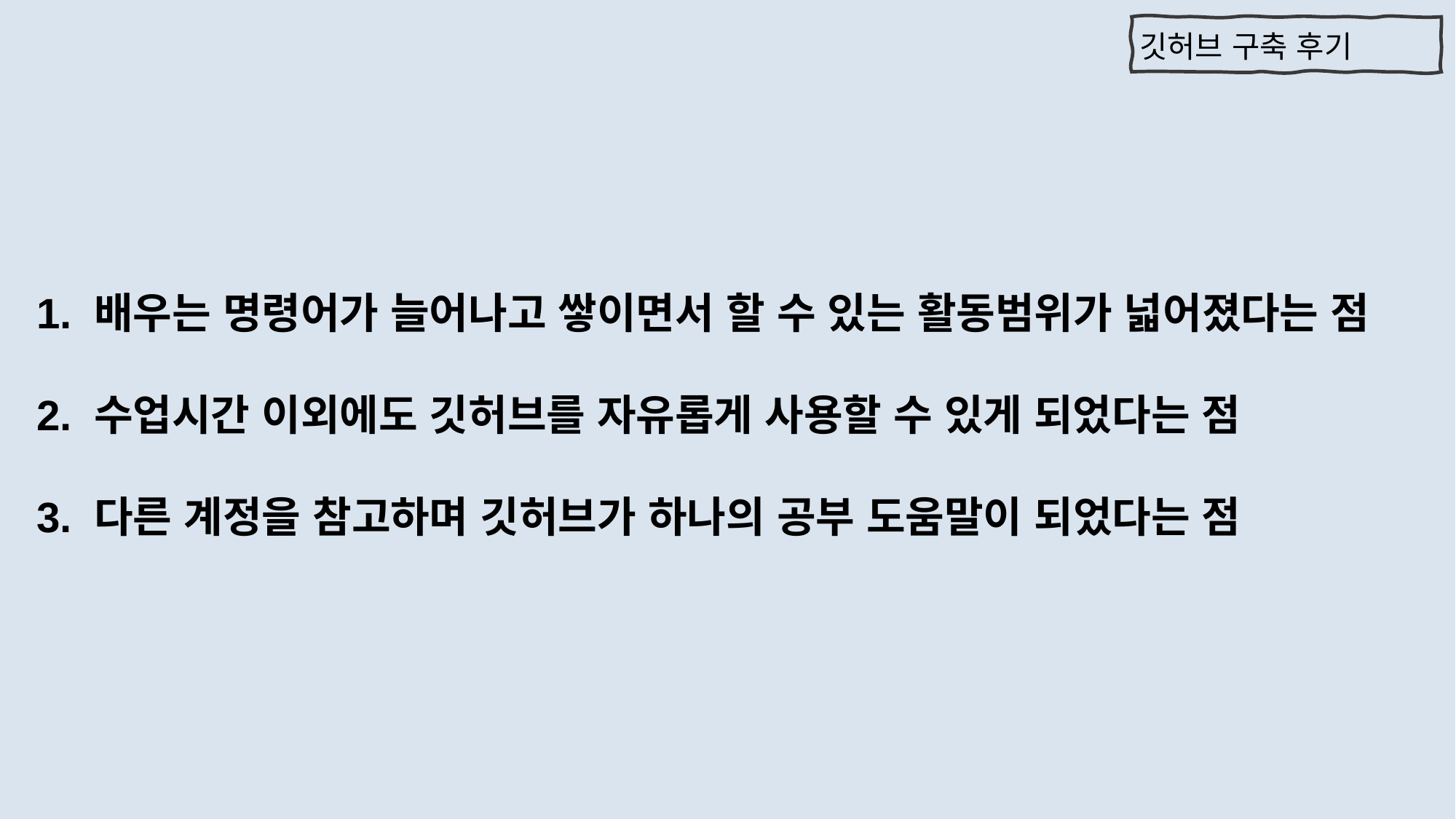

깃허브 구축 후기
1. 배우는 명령어가 늘어나고 쌓이면서 할 수 있는 활동범위가 넓어졌다는 점
2. 수업시간 이외에도 깃허브를 자유롭게 사용할 수 있게 되었다는 점
3. 다른 계정을 참고하며 깃허브가 하나의 공부 도움말이 되었다는 점